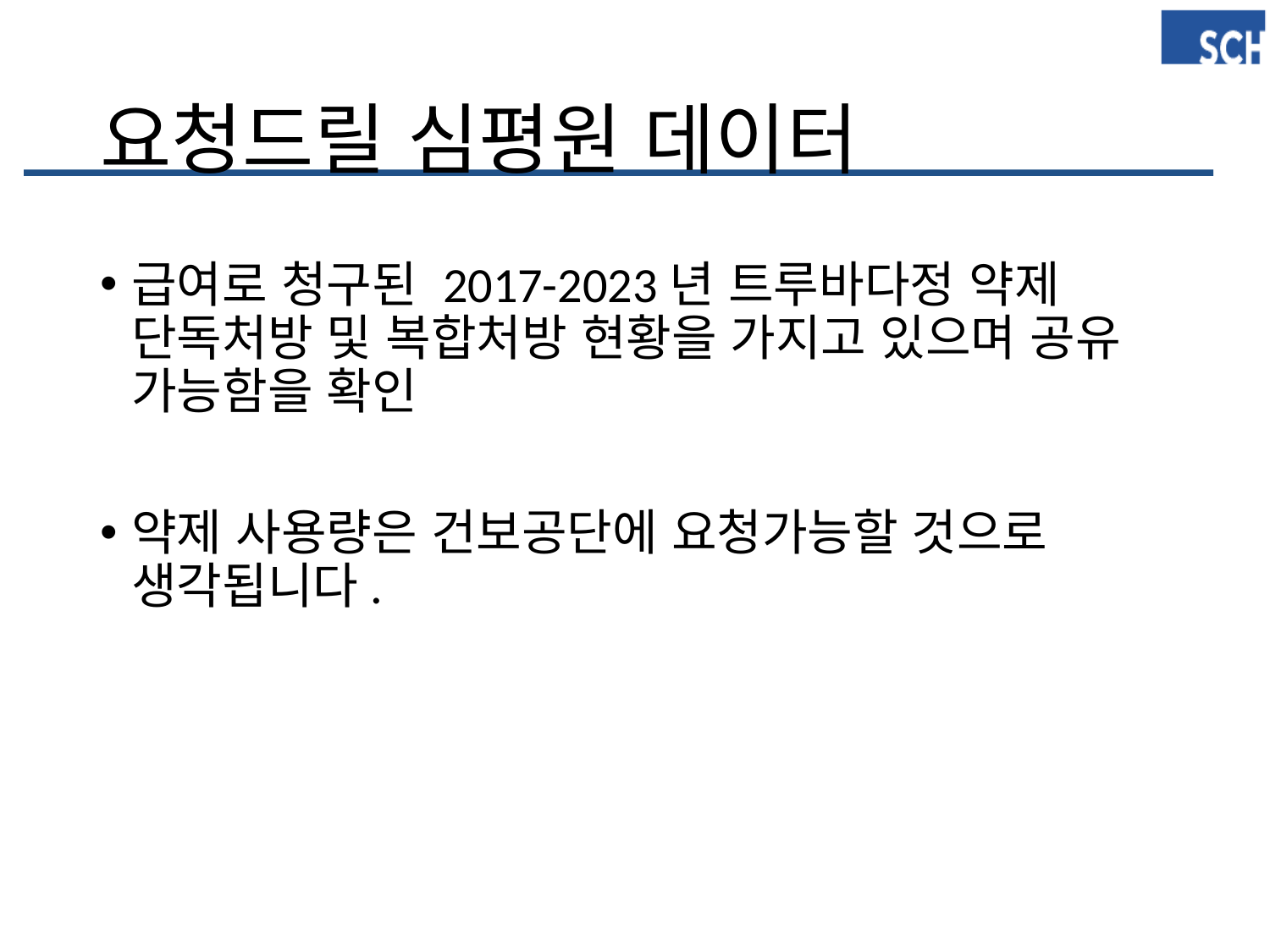

# 요청드릴 심평원 데이터
급여로 청구된 2017-2023년 트루바다정 약제 단독처방 및 복합처방 현황을 가지고 있으며 공유 가능함을 확인

약제 사용량은 건보공단에 요청가능할 것으로 생각됩니다.